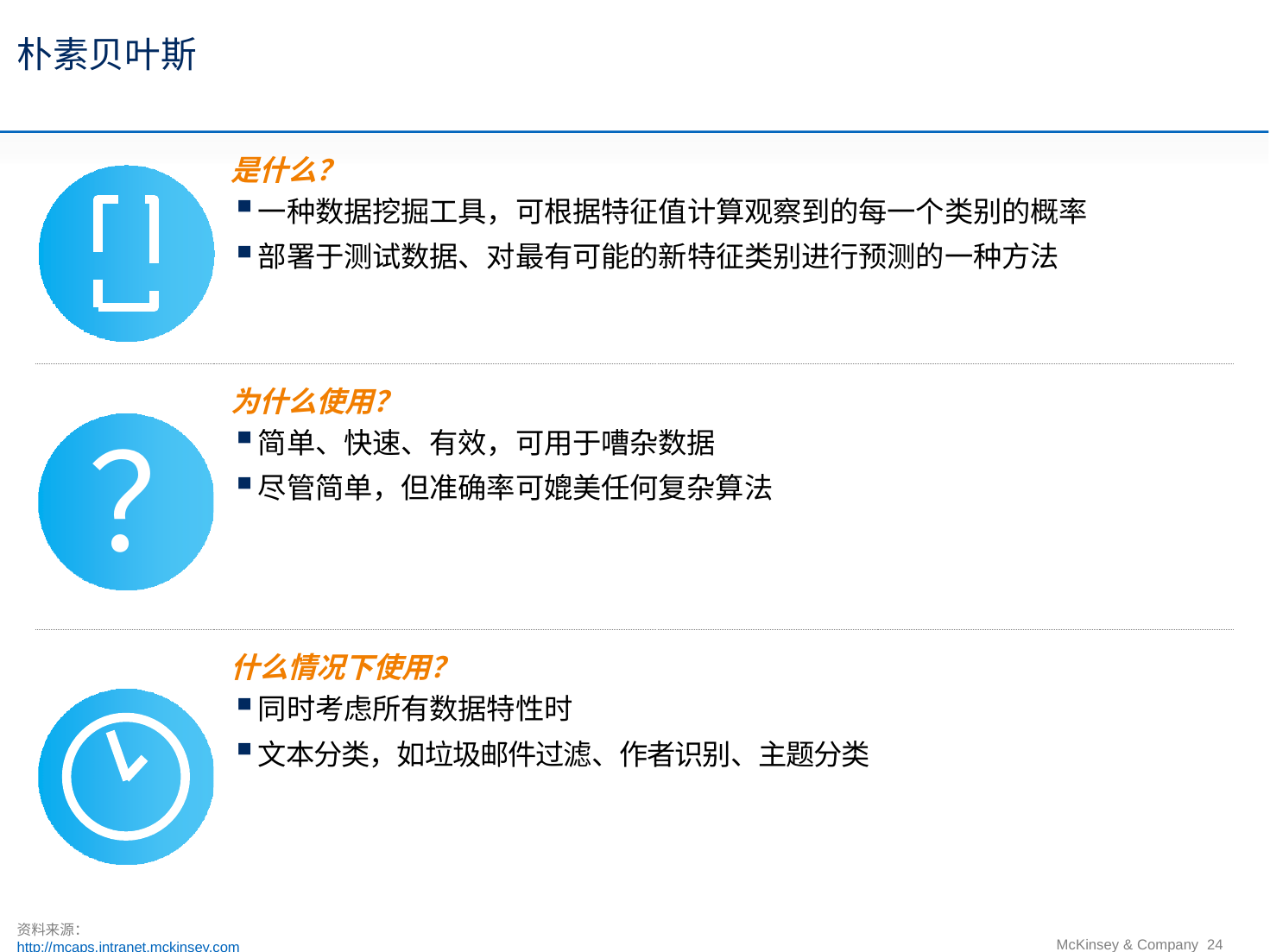

仅供内部使用
# 朴素贝叶斯

是什么？
一种数据挖掘工具，可根据特征值计算观察到的每一个类别的概率
部署于测试数据、对最有可能的新特征类别进行预测的一种方法

为什么使用？
简单、快速、有效，可用于嘈杂数据
尽管简单，但准确率可媲美任何复杂算法

？

什么情况下使用？
同时考虑所有数据特性时
文本分类，如垃圾邮件过滤、作者识别、主题分类

McKinsey & Company 24
资料来源：http://mcaps.intranet.mckinsey.com